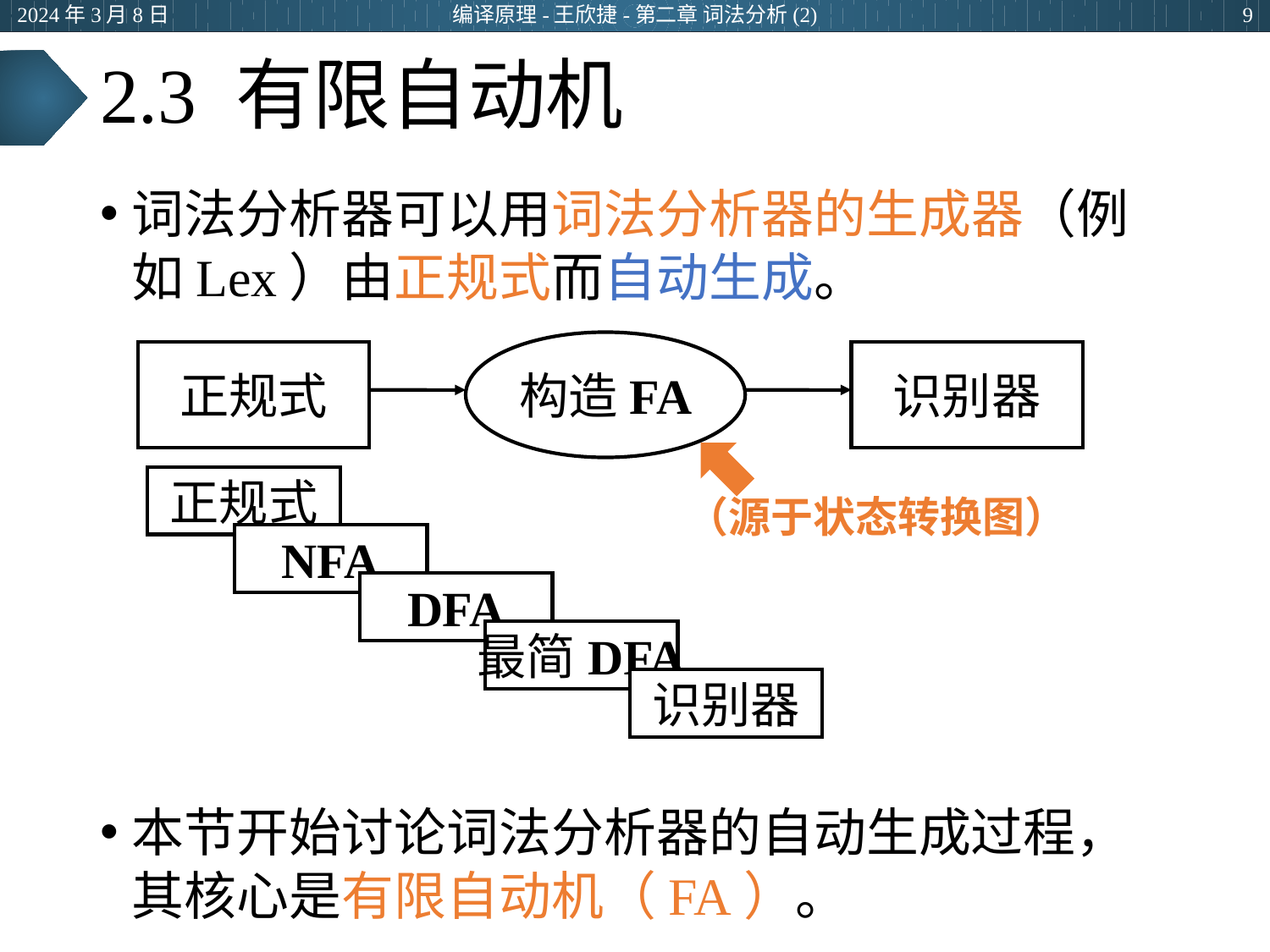

2024年3月8日
编译原理-王欣捷-第二章 词法分析(2)
9
# 2.3 有限自动机
词法分析器可以用词法分析器的生成器（例如Lex）由正规式而自动生成。

本节开始讨论词法分析器的自动生成过程，其核心是有限自动机（FA）。
构造FA
正规式
识别器

（源于状态转换图）
正规式
NFA
DFA
最简DFA
识别器